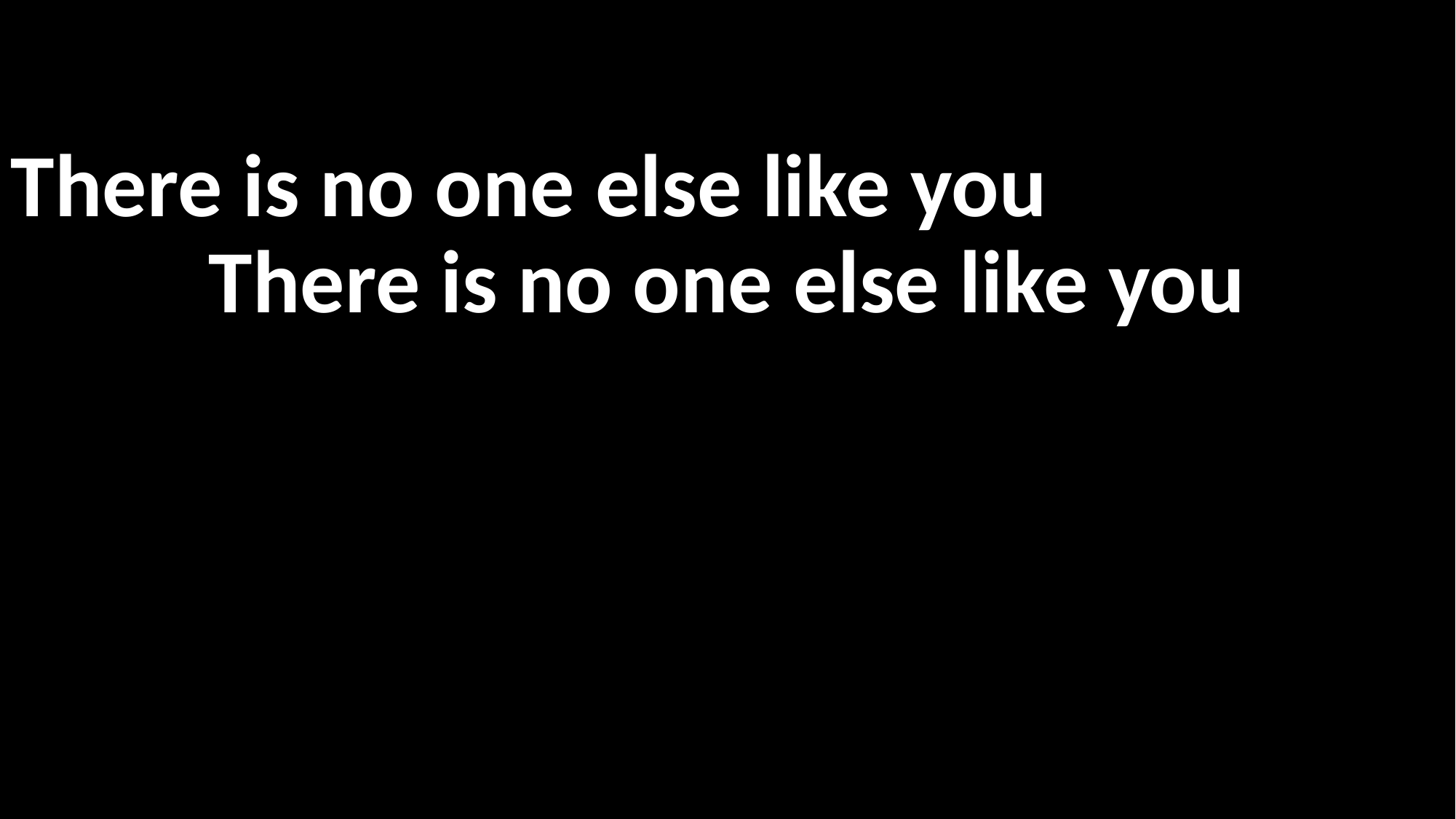

# 모든 것 가능케 할
전능하신 하나님
There is no one else like you
There is no one else like you